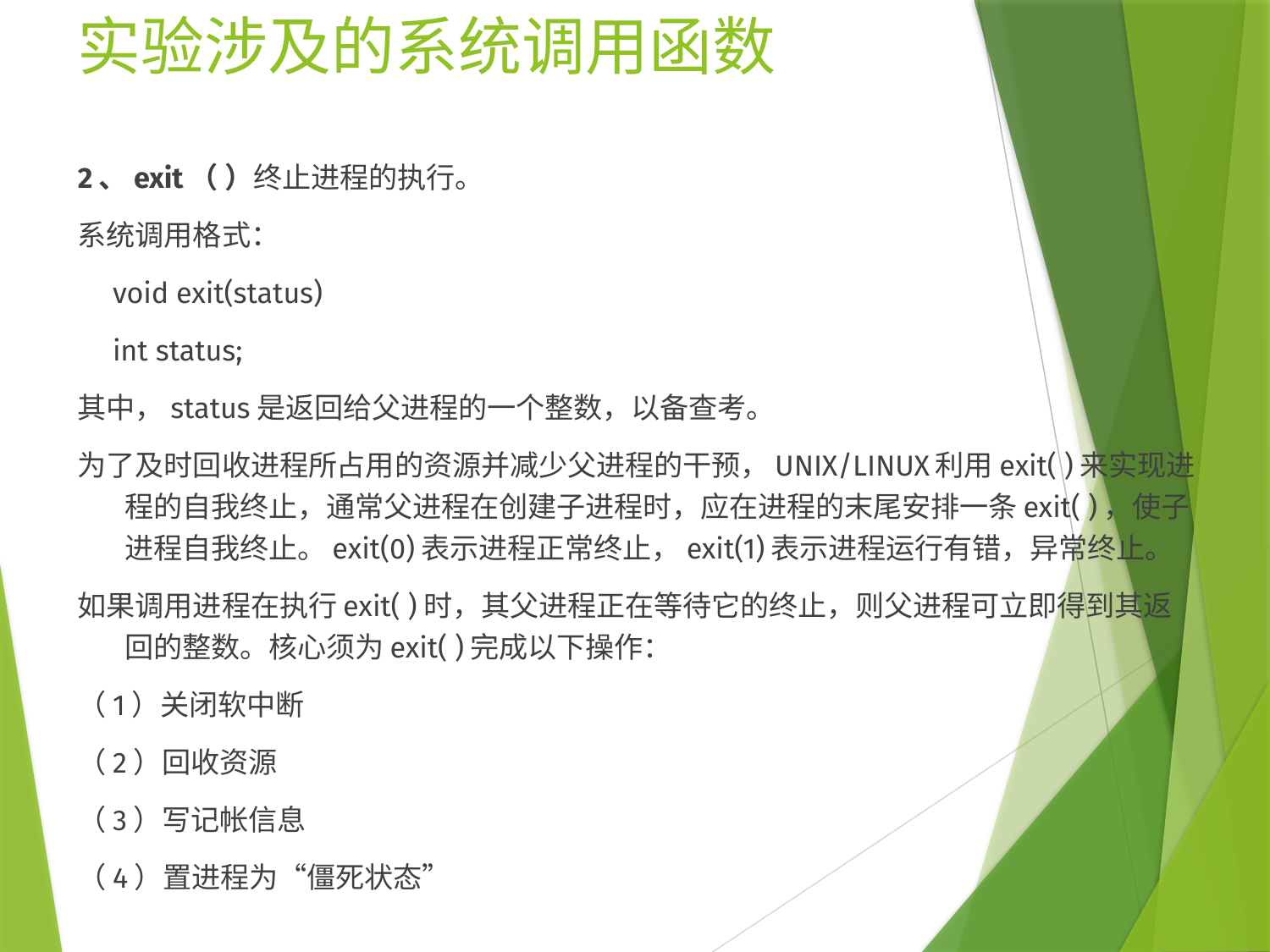

# 实验涉及的系统调用函数
2、exit（ ）终止进程的执行。
系统调用格式：
　void exit(status)
　int status;
其中，status是返回给父进程的一个整数，以备查考。
为了及时回收进程所占用的资源并减少父进程的干预，UNIX/LINUX利用exit( )来实现进程的自我终止，通常父进程在创建子进程时，应在进程的末尾安排一条exit( )，使子进程自我终止。exit(0)表示进程正常终止，exit(1)表示进程运行有错，异常终止。
如果调用进程在执行exit( )时，其父进程正在等待它的终止，则父进程可立即得到其返回的整数。核心须为exit( )完成以下操作：
（1）关闭软中断
（2）回收资源
（3）写记帐信息
（4）置进程为“僵死状态”